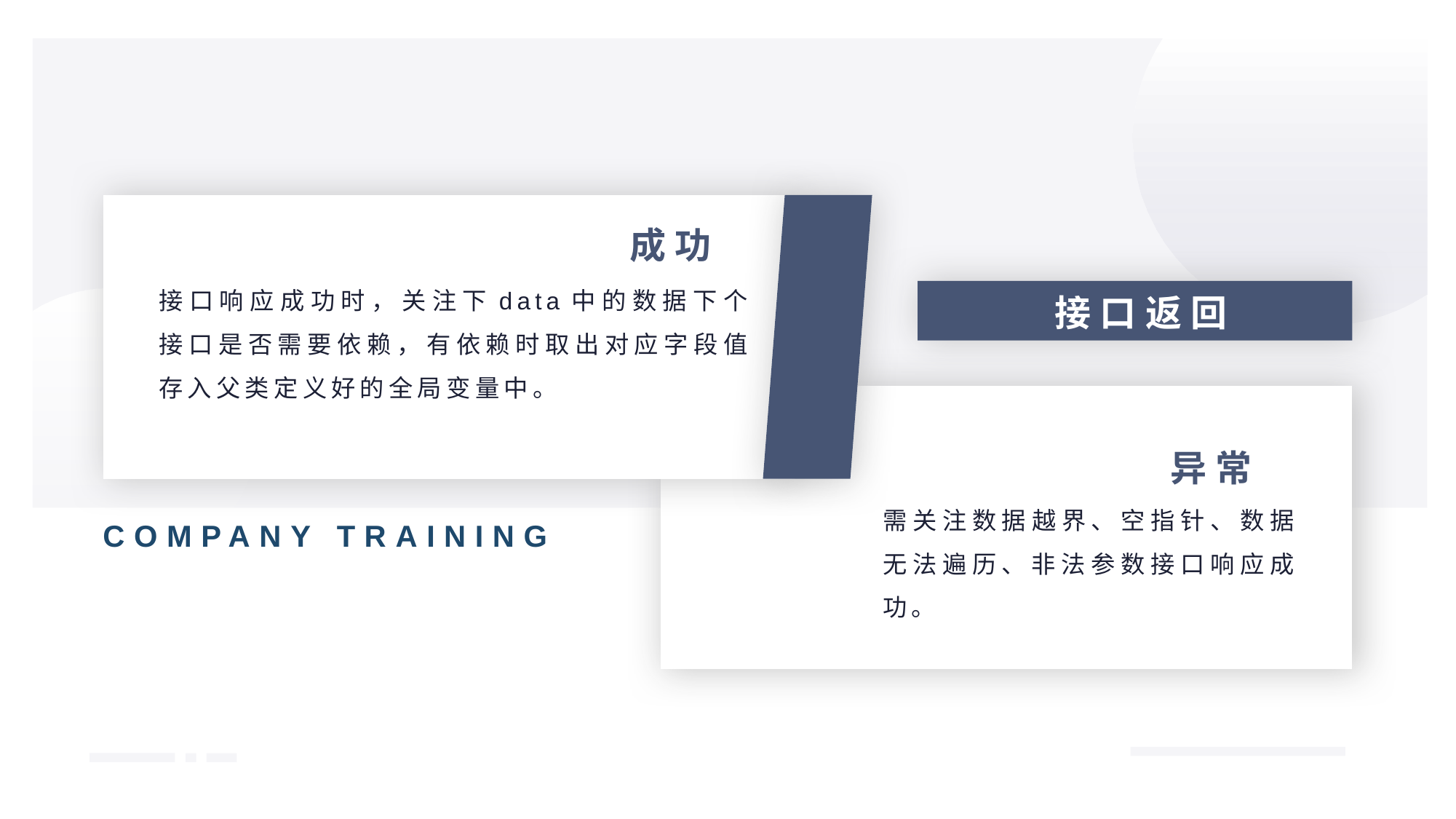

成功
接口响应成功时，关注下data中的数据下个接口是否需要依赖，有依赖时取出对应字段值存入父类定义好的全局变量中。

接口返回

异常
需关注数据越界、空指针、数据无法遍历、非法参数接口响应成功。
COMPANY TRAINING